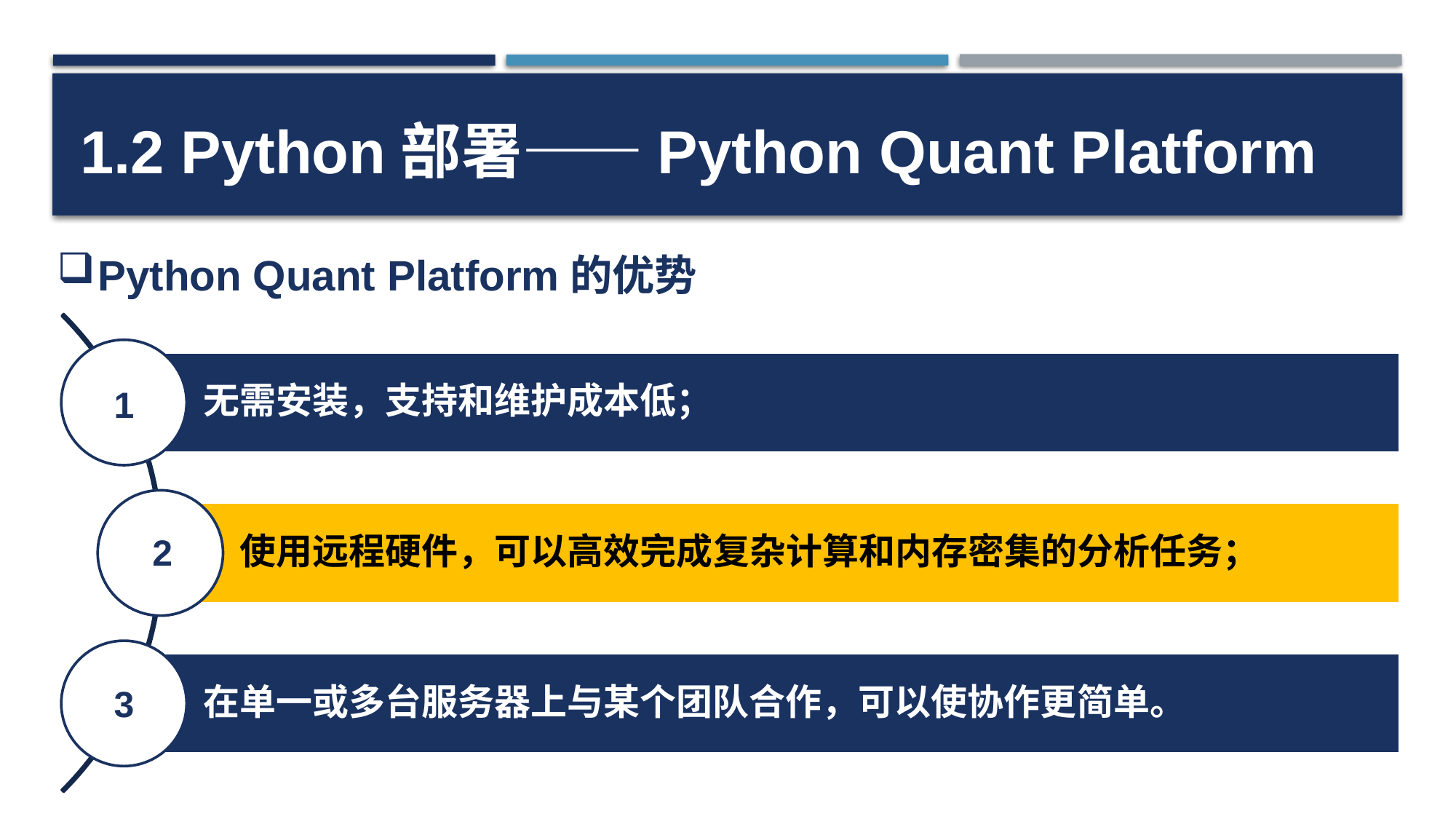

1.2 Python部署——Python Quant Platform

Python Quant Platform的优势

1
无需安装，支持和维护成本低；

2
使用远程硬件，可以高效完成复杂计算和内存密集的分析任务；

3
在单一或多台服务器上与某个团队合作，可以使协作更简单。
11